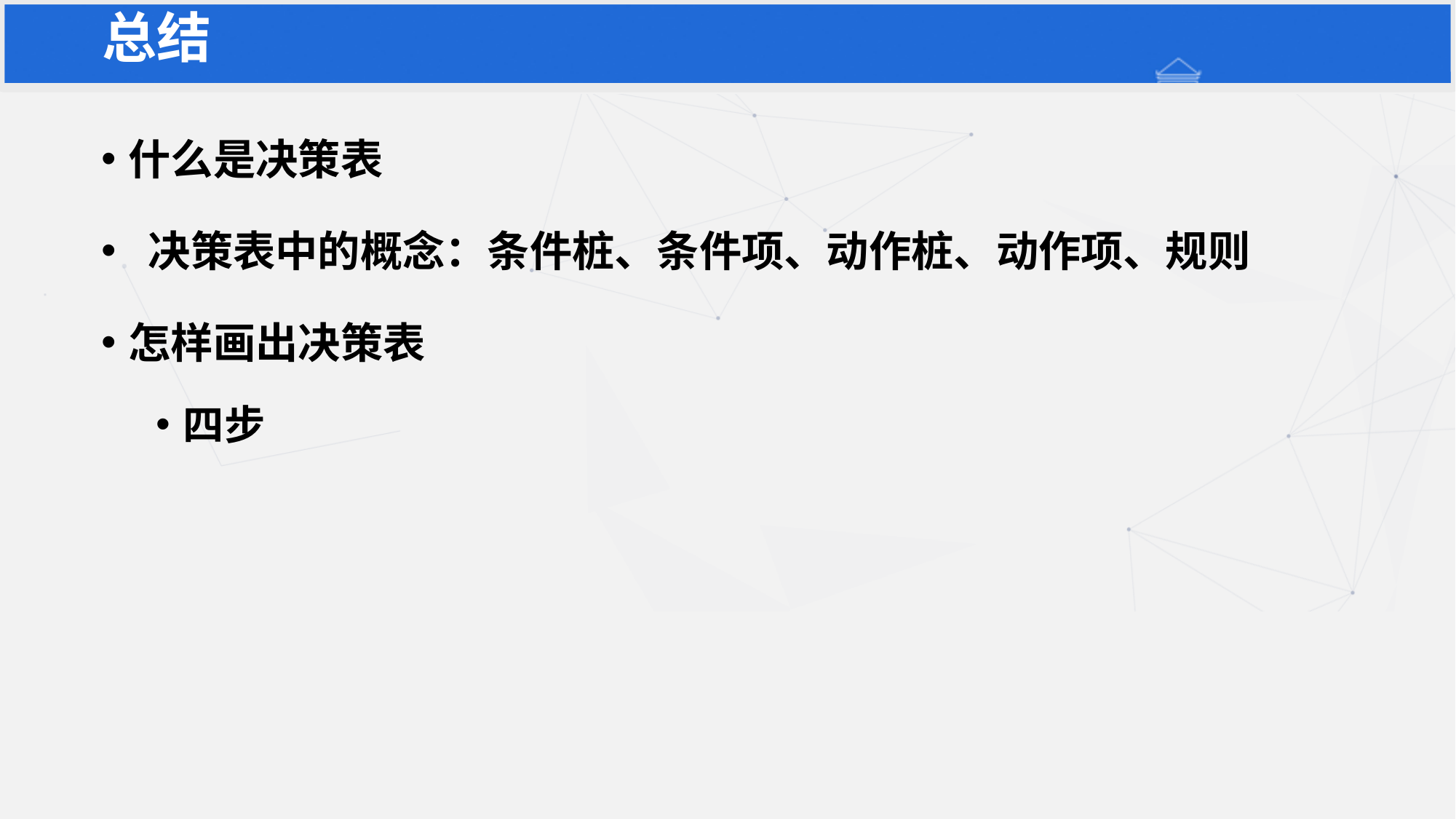

# 总结
什么是决策表
 决策表中的概念：条件桩、条件项、动作桩、动作项、规则
怎样画出决策表
四步